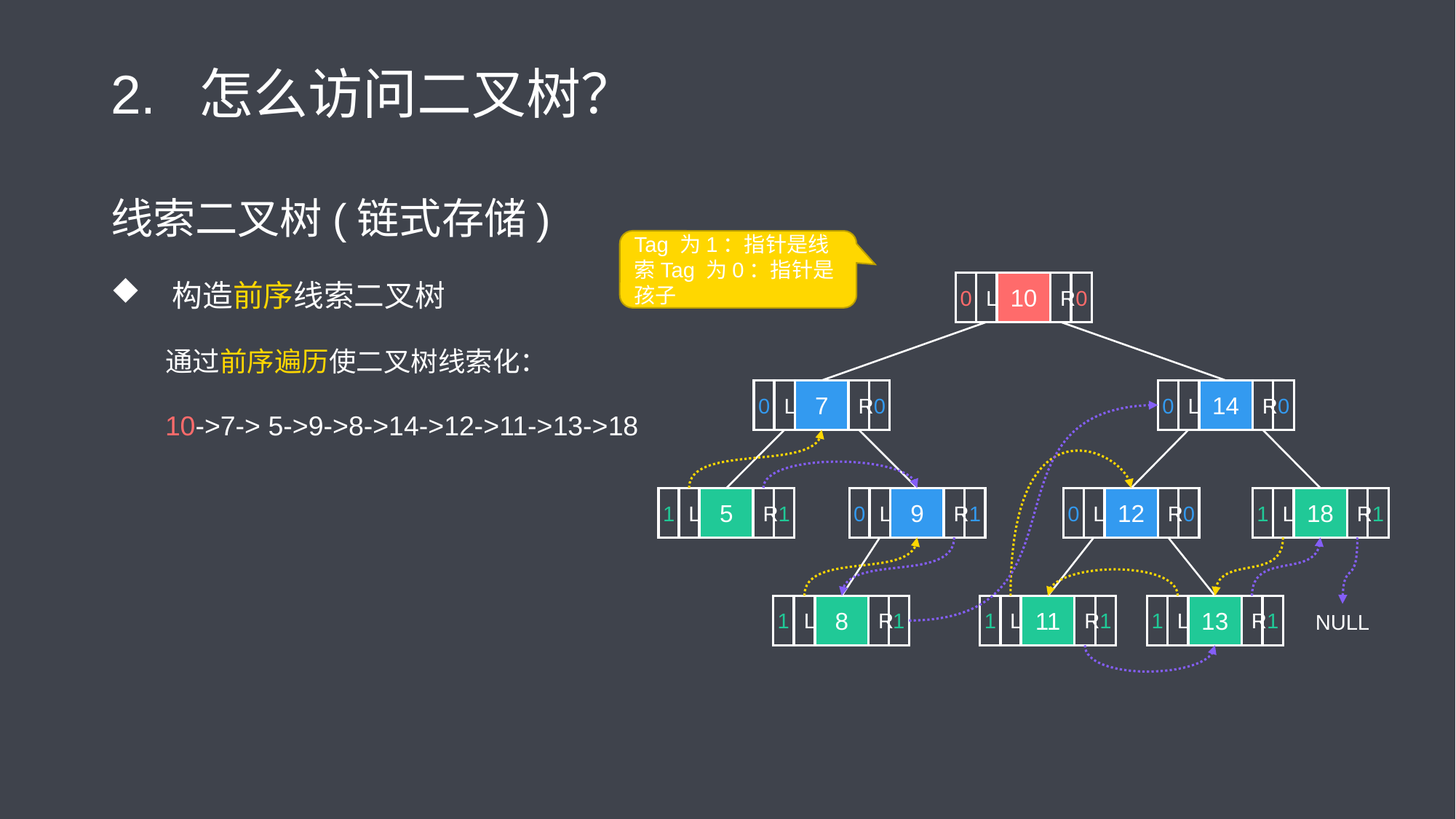

# 怎么访问二叉树？
线索二叉树(链式存储)
构造前序线索二叉树
通过前序遍历使二叉树线索化：
10->7-> 5->9->8->14->12->11->13->18
Tag 为1：指针是线索Tag 为0：指针是孩子
0
0
0
0
0
0
1
1
0
1
0
0
1
1
1
1
1
1
1
1
L
10
R
L
7
R
L
14
R
L
5
R
L
9
R
L
12
R
L
18
R
L
8
R
L
11
R
L
13
R
NULL